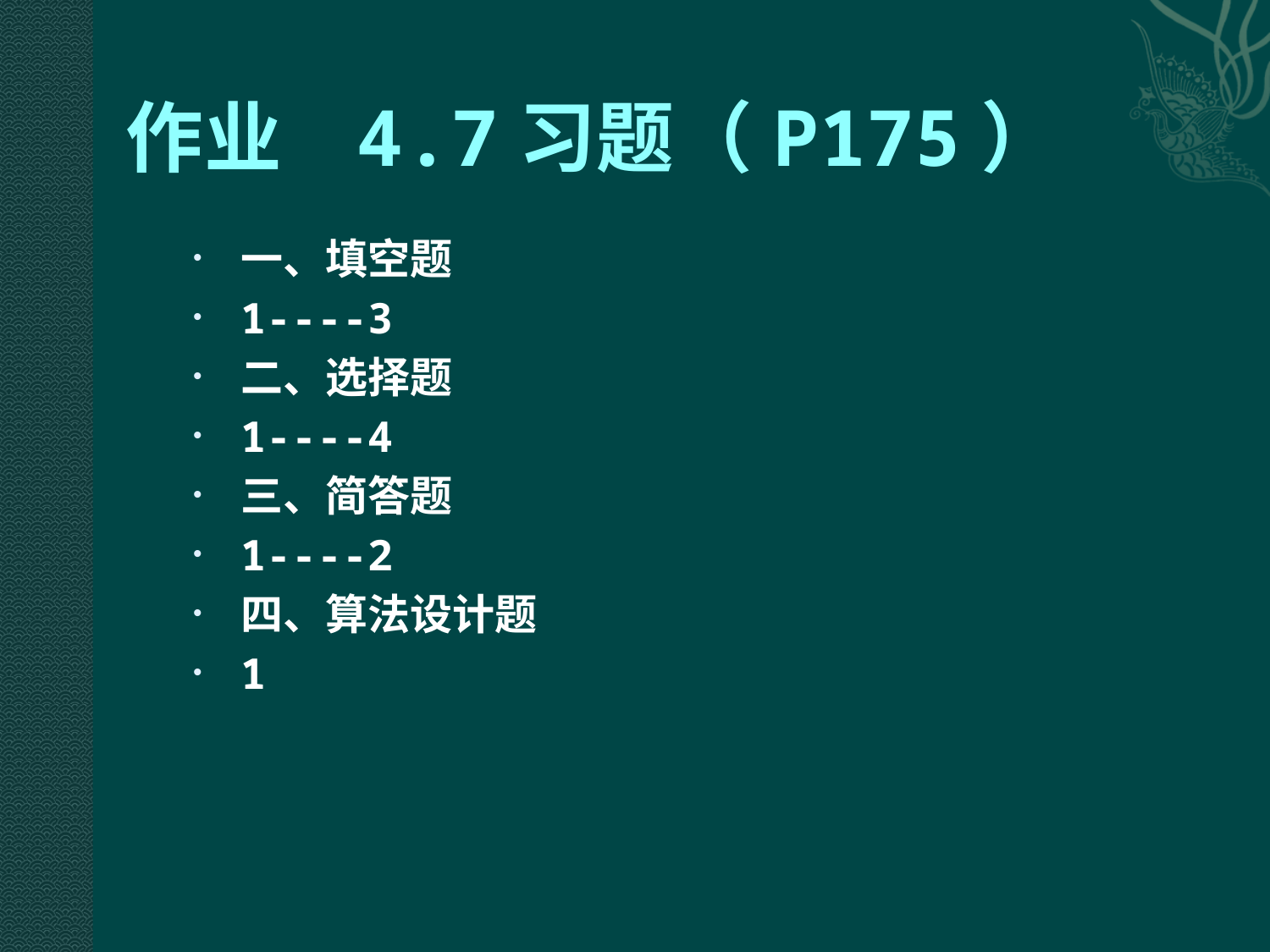

# 作业   4.7习题（P175）
一、填空题
1----3
二、选择题
1----4
三、简答题
1----2
四、算法设计题
1